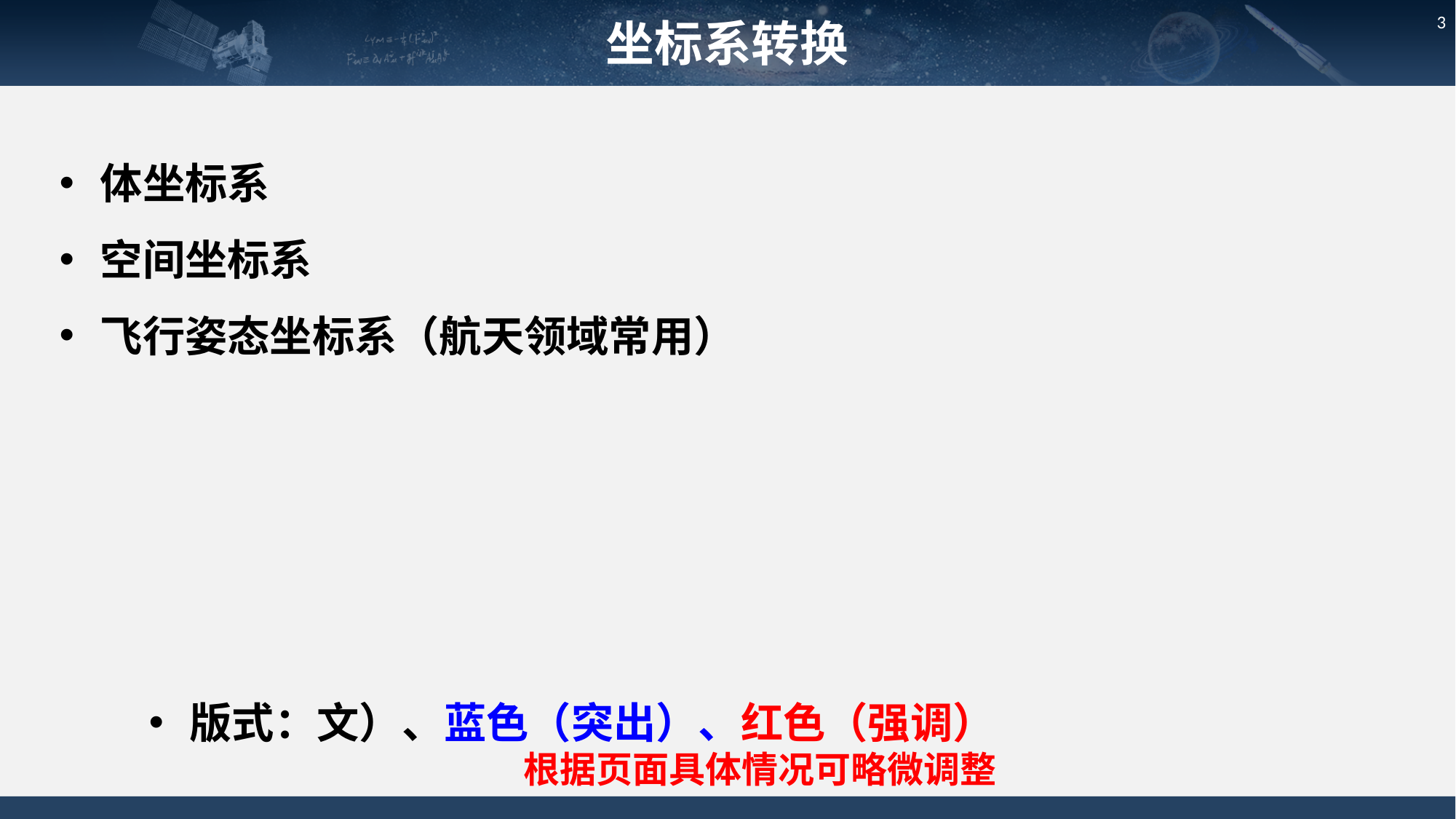

坐标系转换
3
体坐标系
空间坐标系
飞行姿态坐标系（航天领域常用）
版式：文）、蓝色（突出）、红色（强调）
根据页面具体情况可略微调整